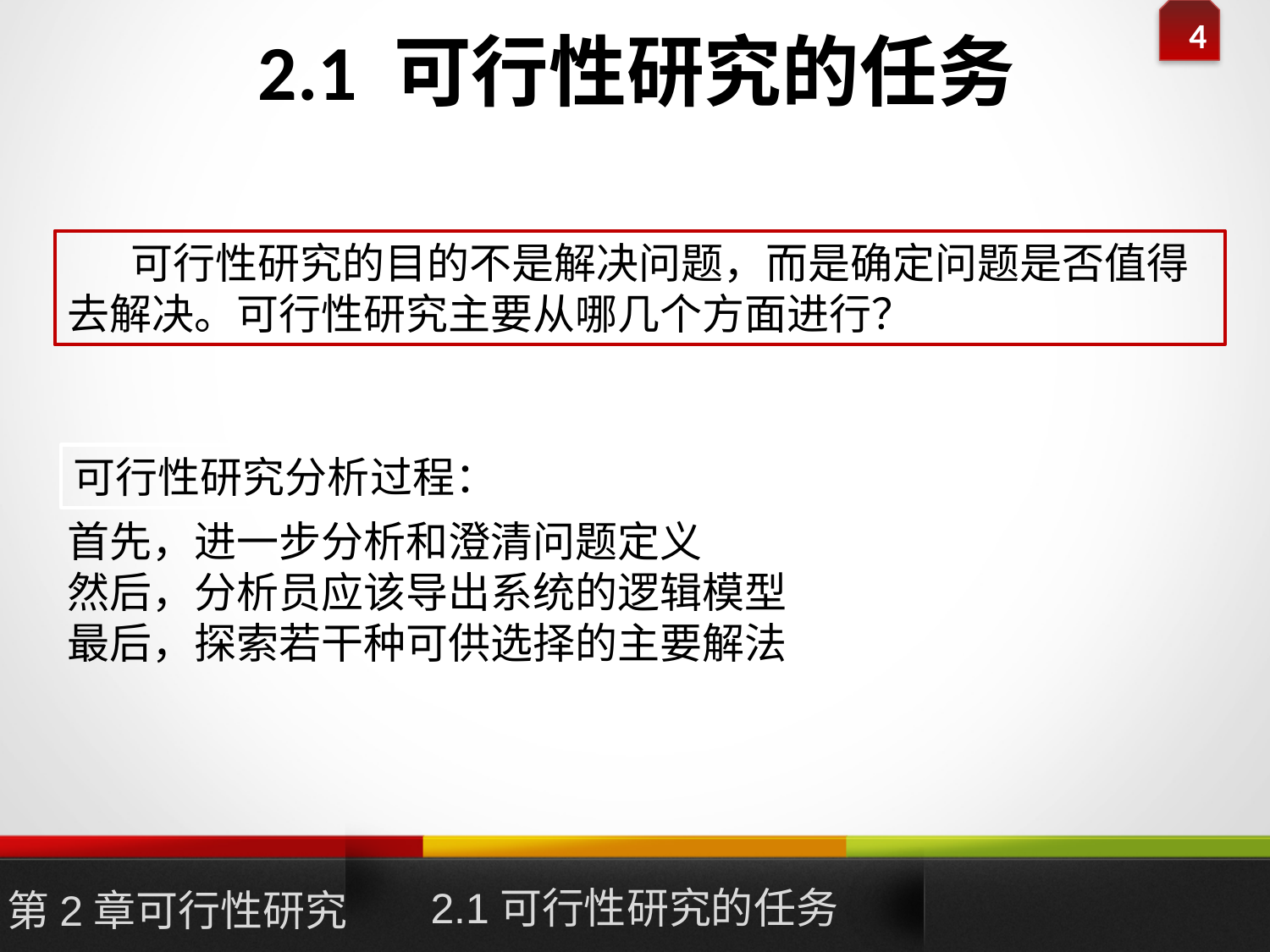

# 2.1 可行性研究的任务
可行性研究的目的不是解决问题，而是确定问题是否值得去解决。可行性研究主要从哪几个方面进行？
可行性研究分析过程：
首先，进一步分析和澄清问题定义
然后，分析员应该导出系统的逻辑模型
最后，探索若干种可供选择的主要解法
2.1可行性研究的任务
第2章可行性研究